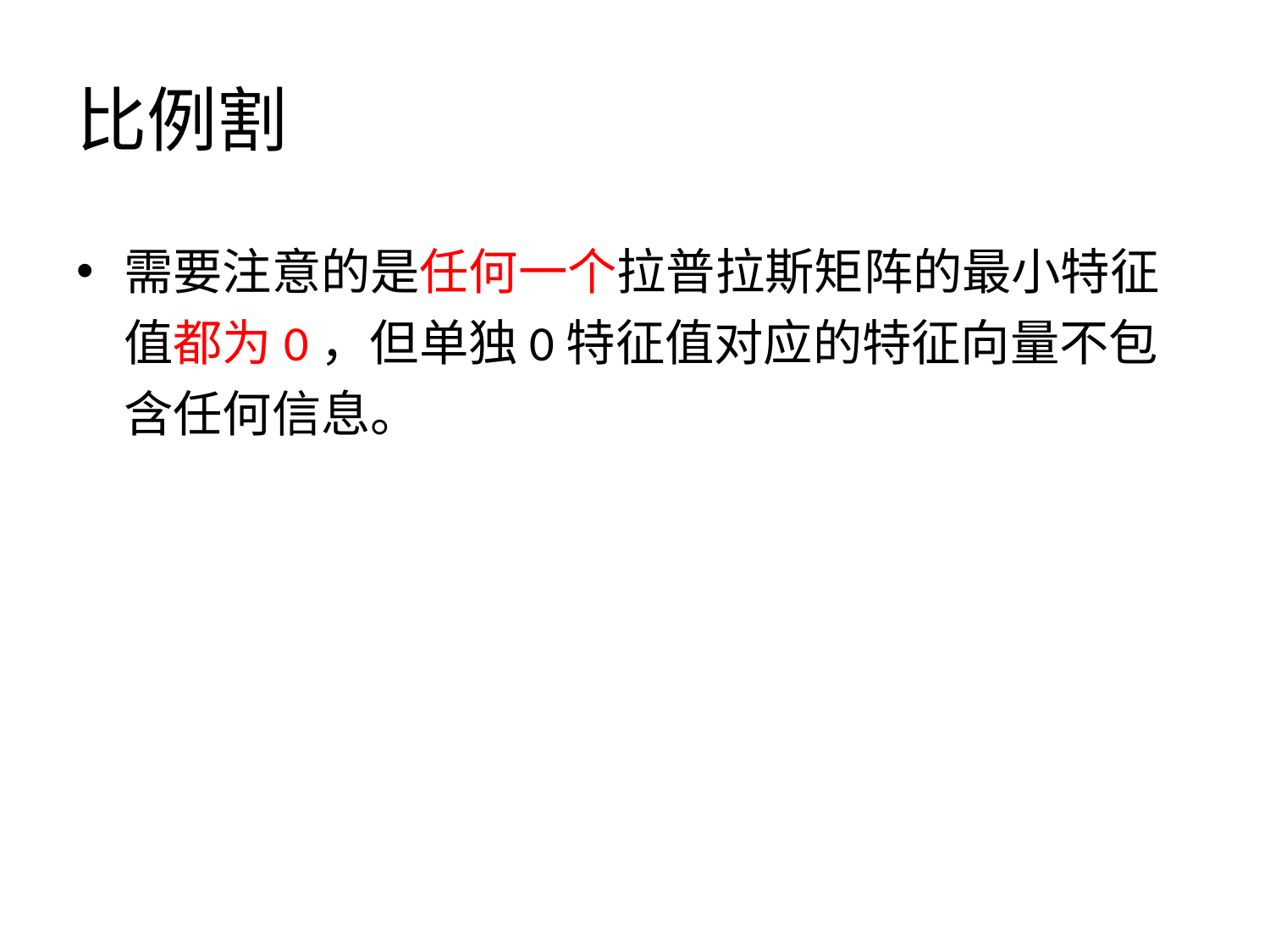

# 比例割
需要注意的是任何一个拉普拉斯矩阵的最小特征值都为0，但单独0特征值对应的特征向量不包含任何信息。